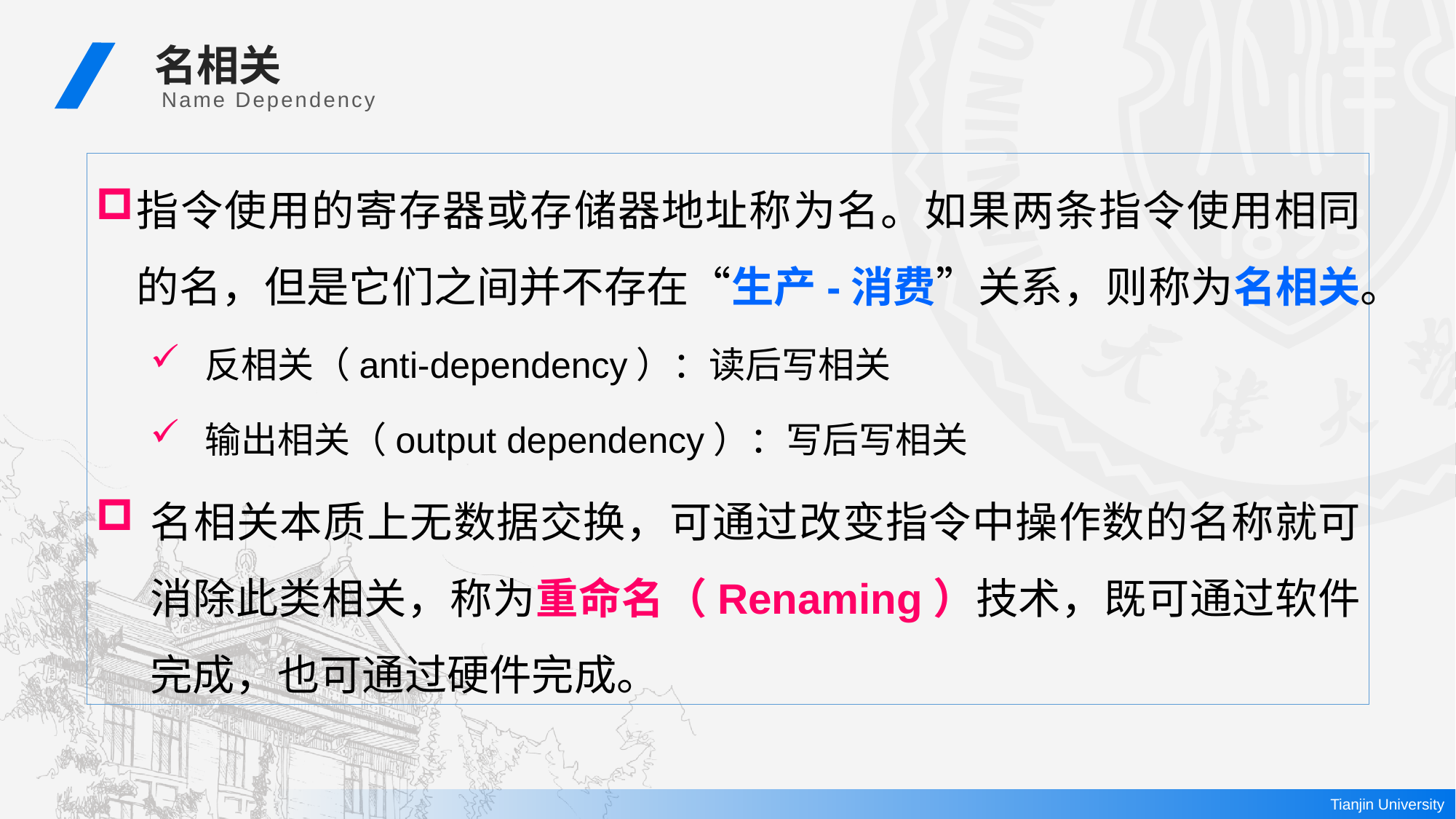

名相关
   Name Dependency
指令使用的寄存器或存储器地址称为名。如果两条指令使用相同的名，但是它们之间并不存在“生产-消费”关系，则称为名相关。
反相关（anti-dependency）：读后写相关
输出相关（output dependency）：写后写相关
名相关本质上无数据交换，可通过改变指令中操作数的名称就可消除此类相关，称为重命名（Renaming）技术，既可通过软件完成，也可通过硬件完成。